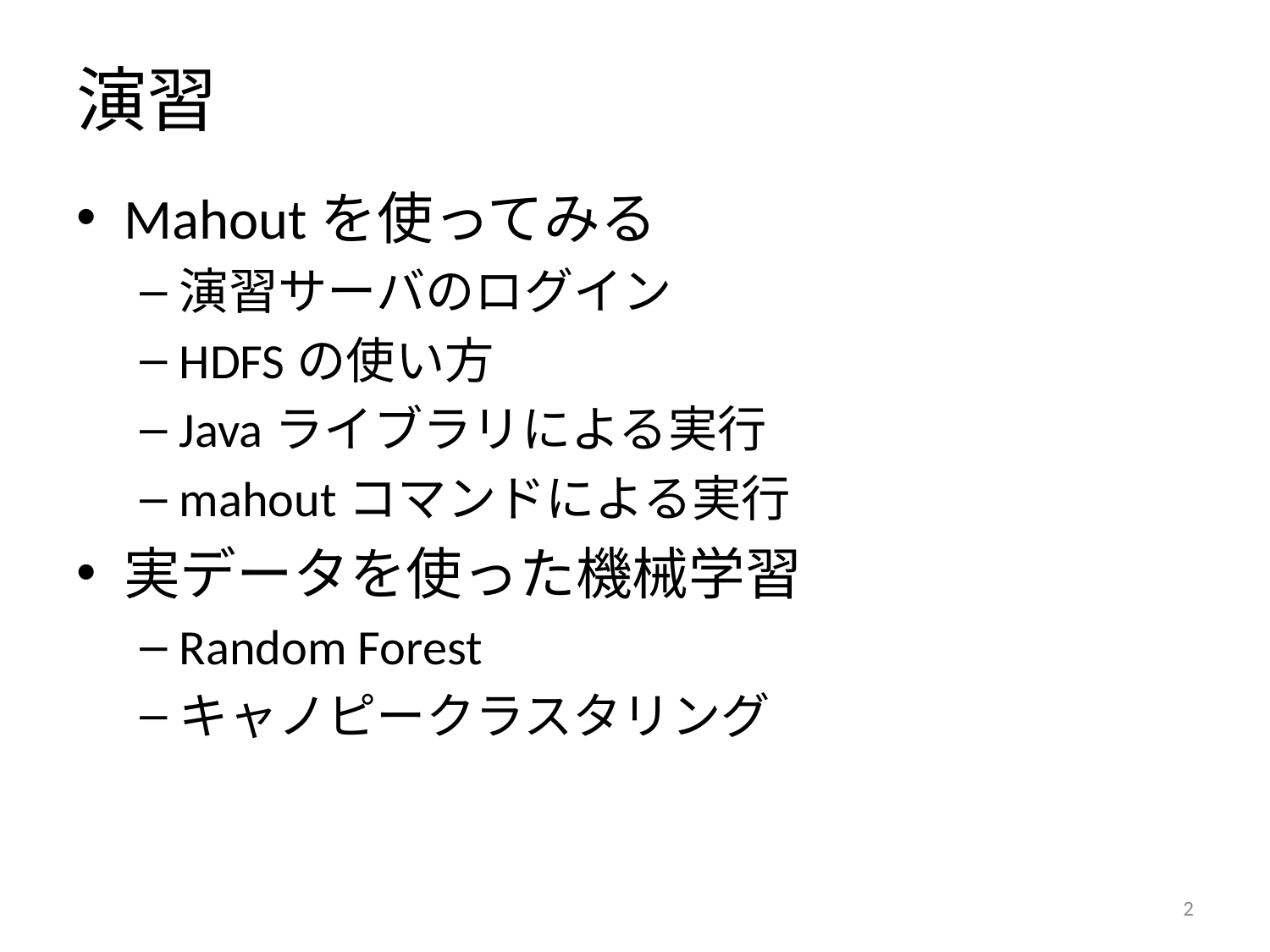

# 演習
Mahoutを使ってみる
演習サーバのログイン
HDFSの使い方
Javaライブラリによる実行
mahoutコマンドによる実行
実データを使った機械学習
Random Forest
キャノピークラスタリング
2